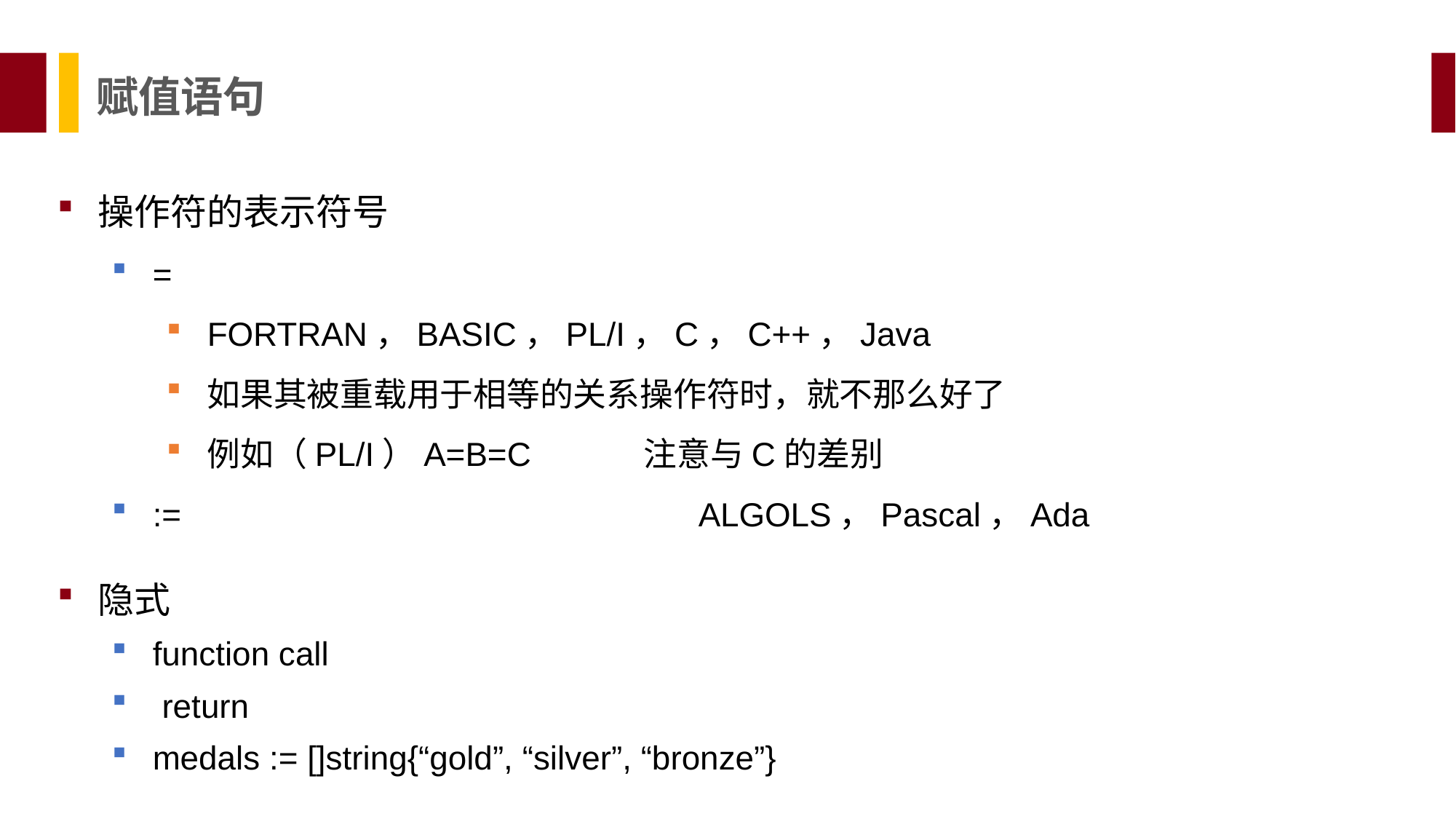

赋值语句
操作符的表示符号
=
FORTRAN，BASIC，PL/I，C，C++，Java
如果其被重载用于相等的关系操作符时，就不那么好了
例如（PL/I）A=B=C		注意与C的差别
:=					ALGOLS，Pascal，Ada
隐式
function call
 return
medals := []string{“gold”, “silver”, “bronze”}